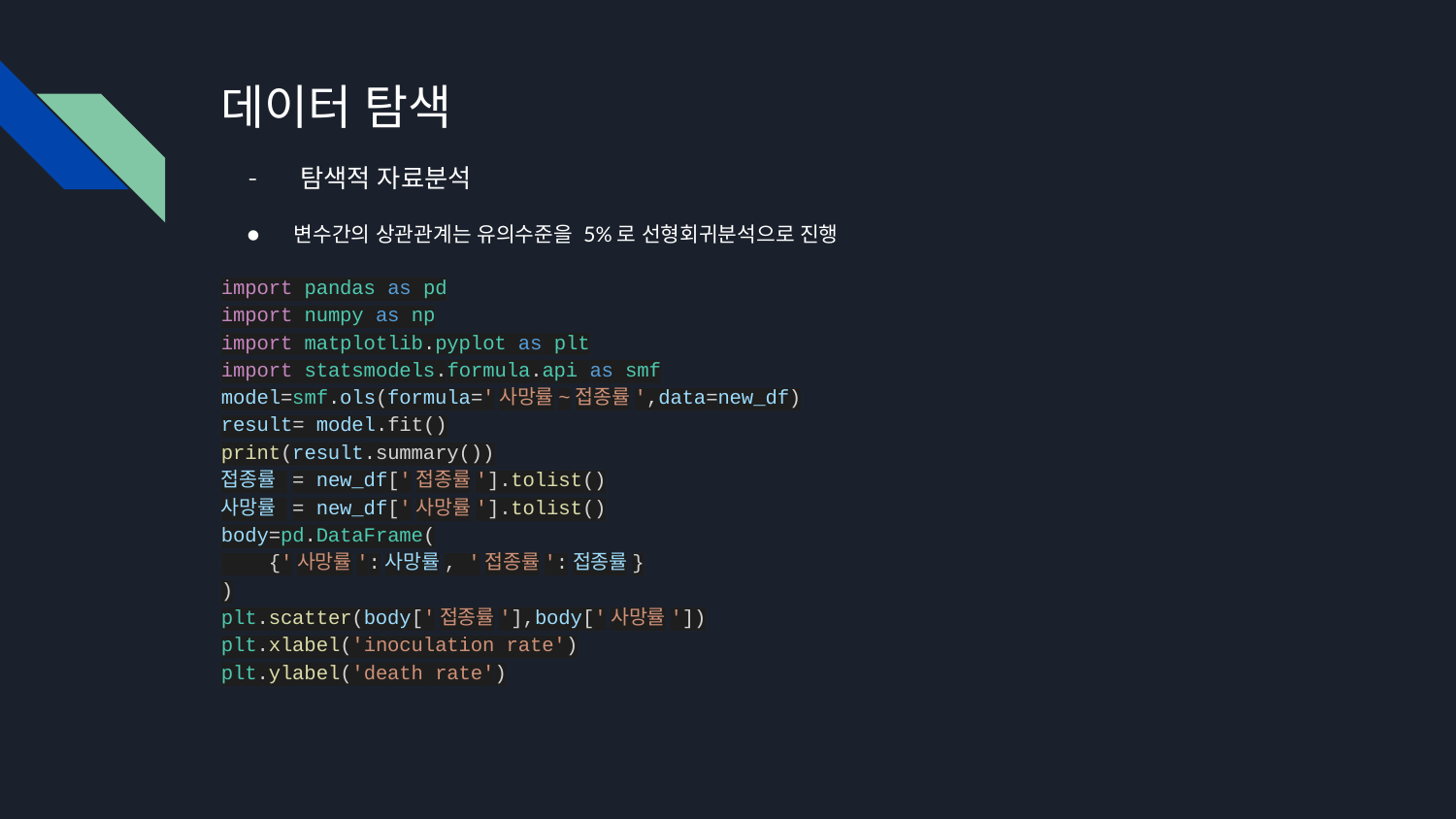

# 데이터 탐색

탐색적 자료분석
변수간의 상관관계는 유의수준을 5%로 선형회귀분석으로 진행
import pandas as pd
import numpy as np
import matplotlib.pyplot as plt
import statsmodels.formula.api as smf
model=smf.ols(formula='사망률~접종률',data=new_df)
result= model.fit()
print(result.summary())
접종률 = new_df['접종률'].tolist()
사망률 = new_df['사망률'].tolist()
body=pd.DataFrame(
    {'사망률':사망률, '접종률':접종률}
)
plt.scatter(body['접종률'],body['사망률'])
plt.xlabel('inoculation rate')
plt.ylabel('death rate')